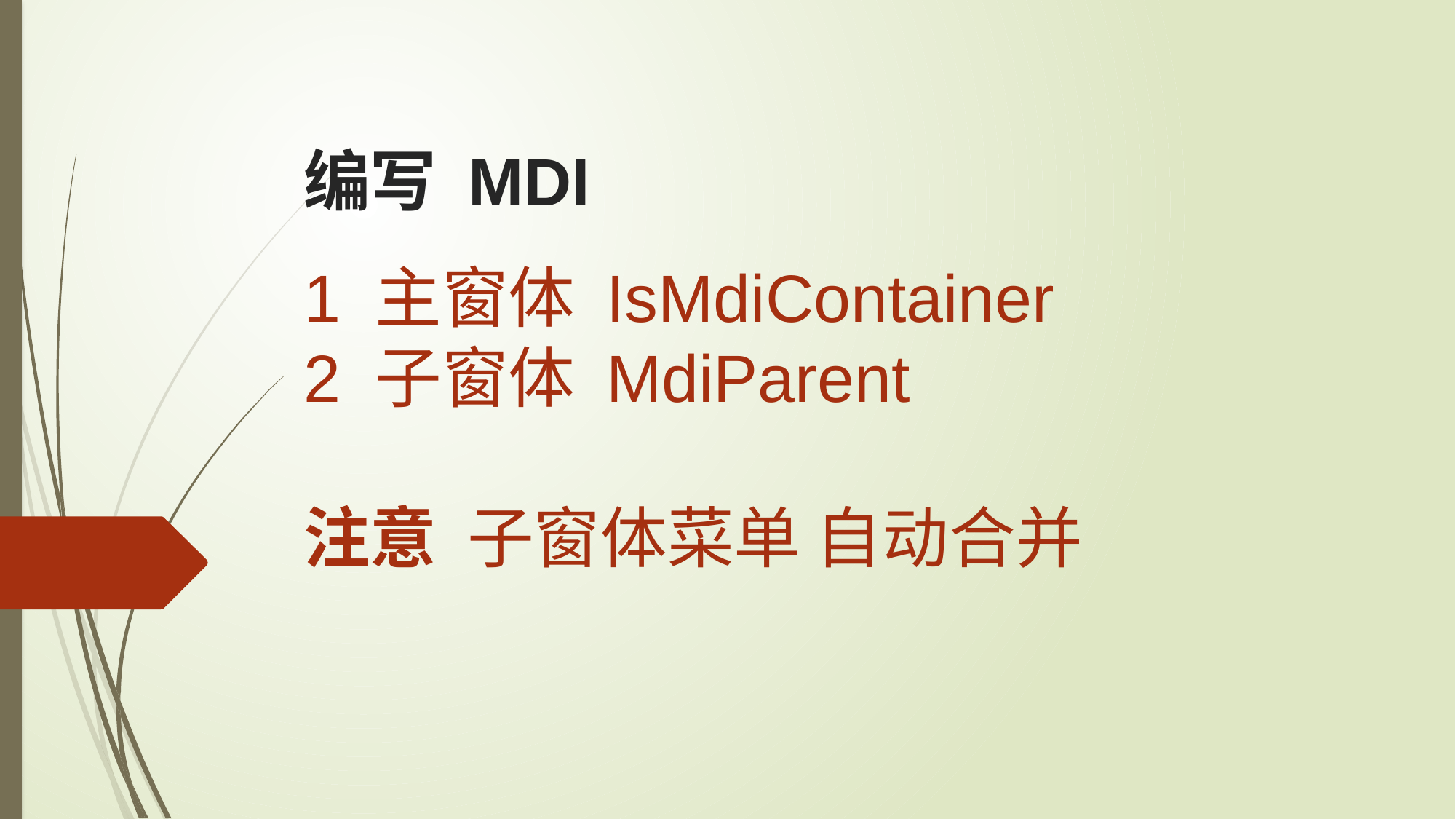

编写 MDI

1 主窗体 IsMdiContainer
2 子窗体 MdiParent

注意  子窗体菜单 自动合并